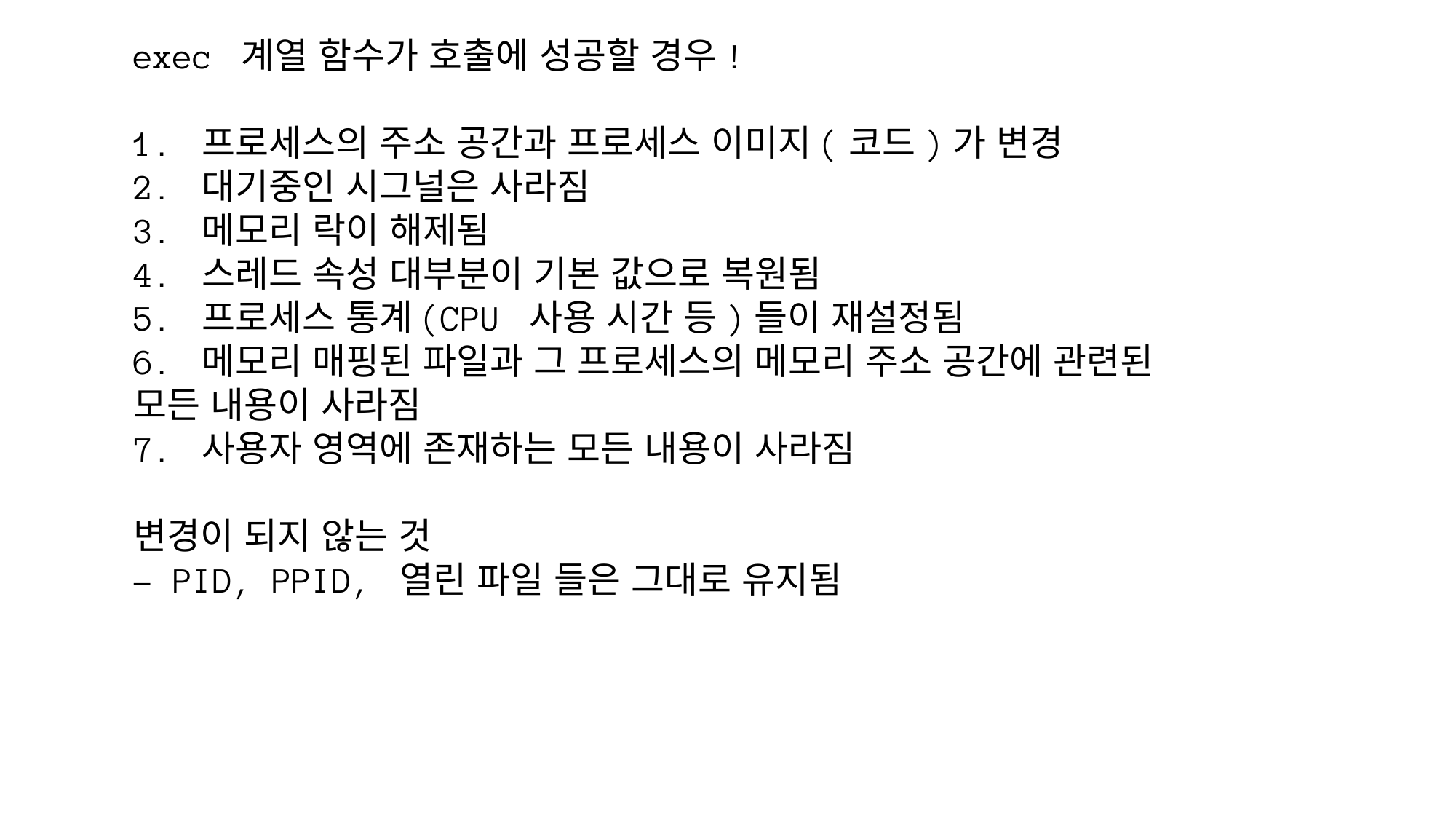

exec 계열 함수가 호출에 성공할 경우!

1. 프로세스의 주소 공간과 프로세스 이미지(코드)가 변경
2. 대기중인 시그널은 사라짐
3. 메모리 락이 해제됨
4. 스레드 속성 대부분이 기본 값으로 복원됨
5. 프로세스 통계(CPU 사용 시간 등)들이 재설정됨
6. 메모리 매핑된 파일과 그 프로세스의 메모리 주소 공간에 관련된
모든 내용이 사라짐
7. 사용자 영역에 존재하는 모든 내용이 사라짐

변경이 되지 않는 것
- PID, PPID, 열린 파일 들은 그대로 유지됨